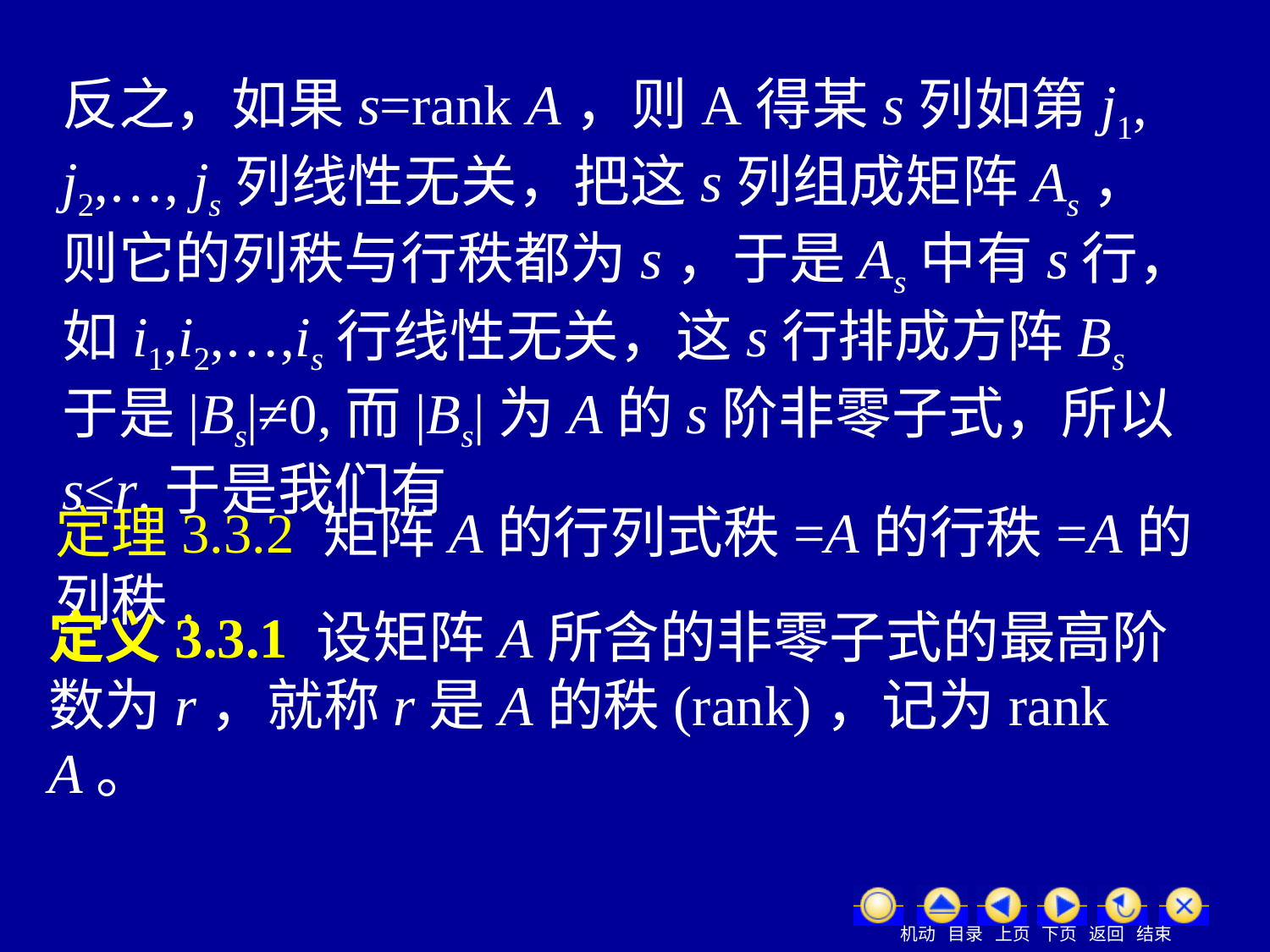

反之，如果s=rank A，则A得某s列如第j1, j2,…, js列线性无关，把这s列组成矩阵As，则它的列秩与行秩都为s，于是As中有s行，如i1,i2,…,is行线性无关，这s行排成方阵Bs于是|Bs|≠0,而|Bs|为A的s阶非零子式，所以s≤r.于是我们有
定理3.3.2 矩阵A的行列式秩=A的行秩=A的列秩.
定义3.3.1 设矩阵A所含的非零子式的最高阶数为r，就称r是A的秩(rank)，记为rank A。